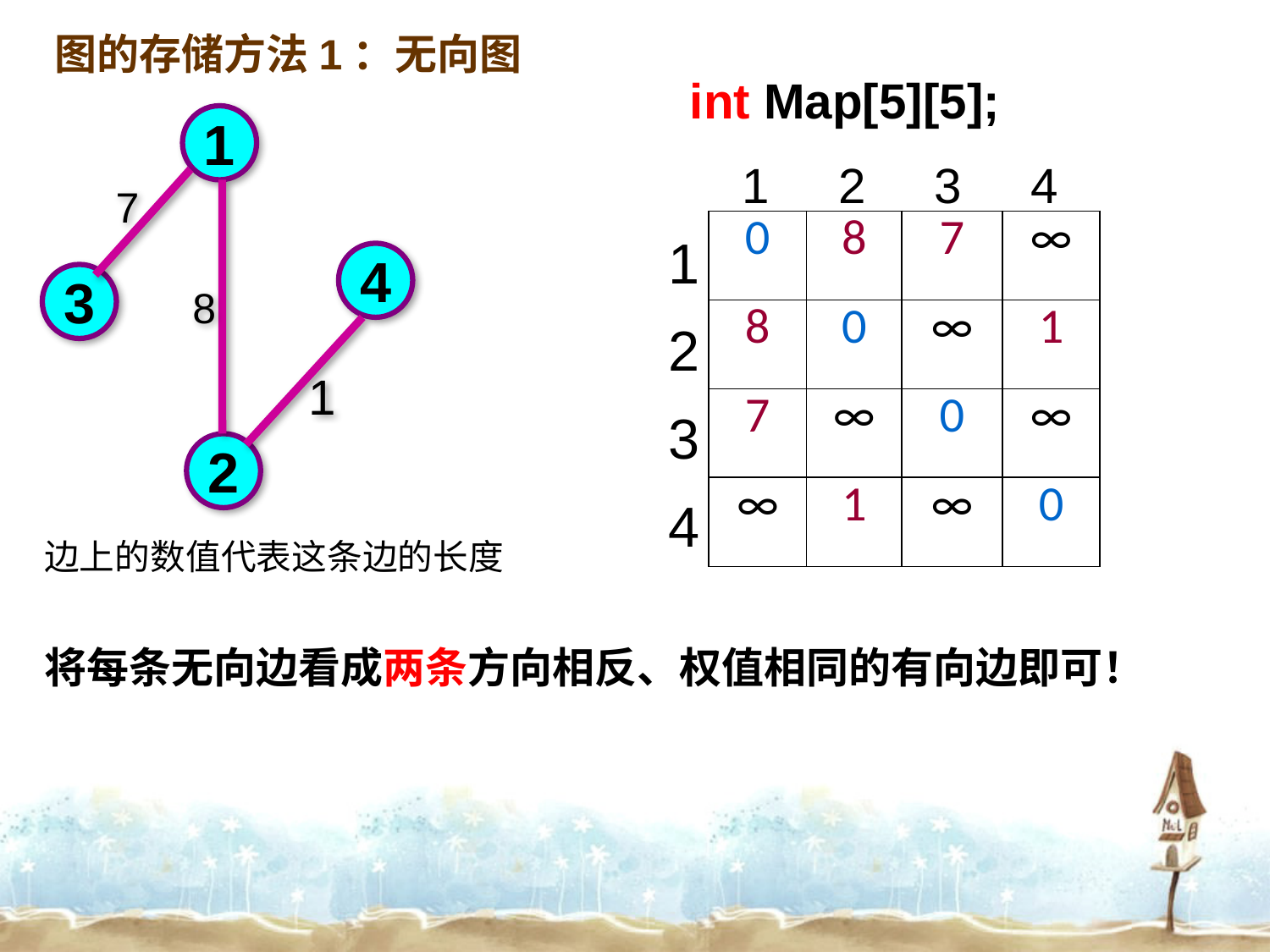

图的存储方法1：无向图
int Map[5][5];
1
1     2     3     4

7

1
2
3
4
| 0 | 8 | 7 | ∞ |
| --- | --- | --- | --- |
| 8 | 0 | ∞ | 1 |
| 7 | ∞ | 0 | ∞ |
| ∞ | 1 | ∞ | 0 |
4
3
8

1
2
边上的数值代表这条边的长度
将每条无向边看成两条方向相反、权值相同的有向边即可！